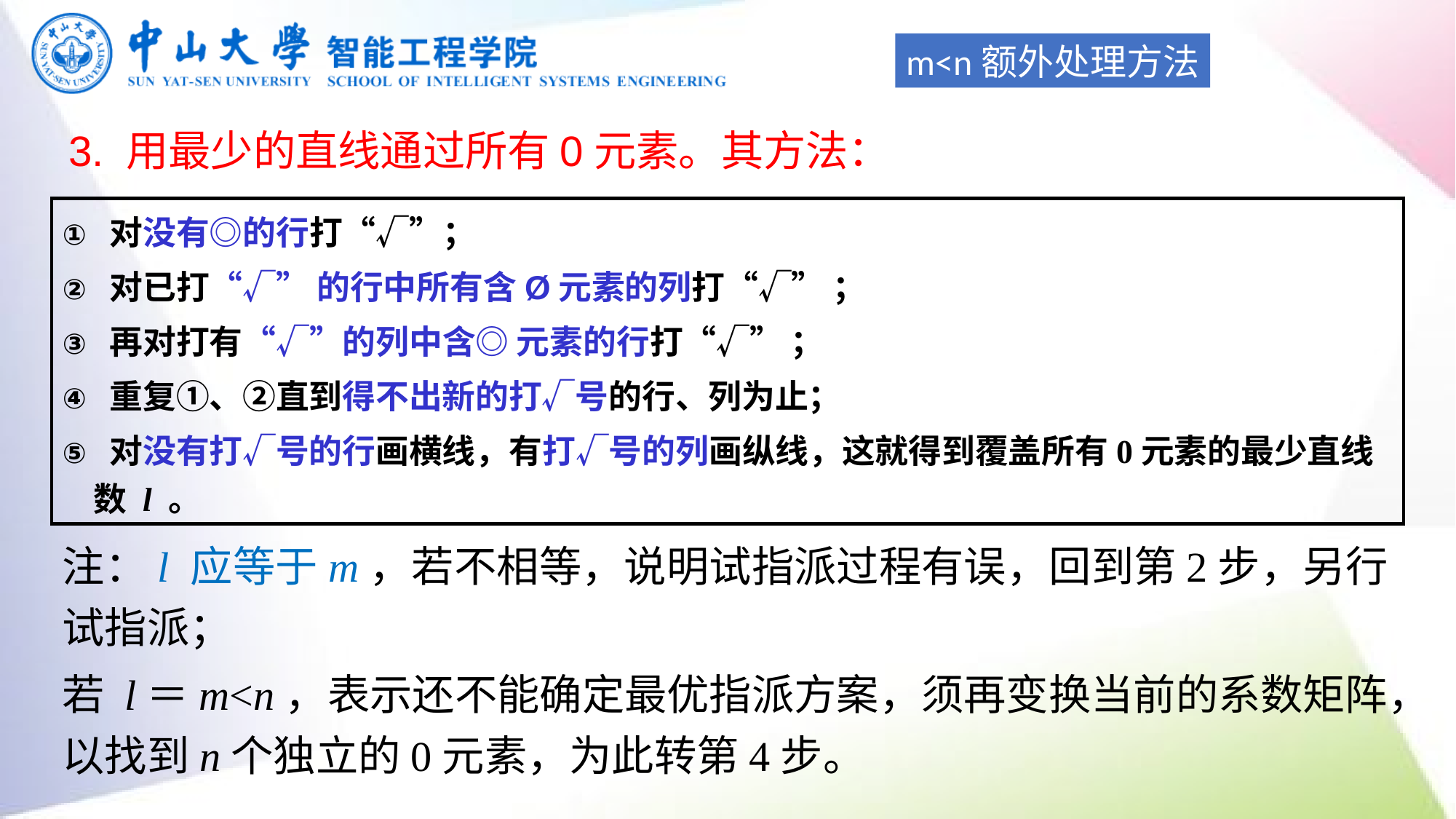

m<n额外处理方法
3. 用最少的直线通过所有0元素。其方法：
 对没有◎的行打“√”；
 对已打“√” 的行中所有含Ø元素的列打“√” ；
 再对打有“√”的列中含◎ 元素的行打“√” ；
 重复①、②直到得不出新的打√号的行、列为止；
 对没有打√号的行画横线，有打√号的列画纵线，这就得到覆盖所有0元素的最少直线数 l 。
注：l 应等于m，若不相等，说明试指派过程有误，回到第2步，另行试指派；
若 l＝m<n，表示还不能确定最优指派方案，须再变换当前的系数矩阵，以找到n个独立的0元素，为此转第4步。